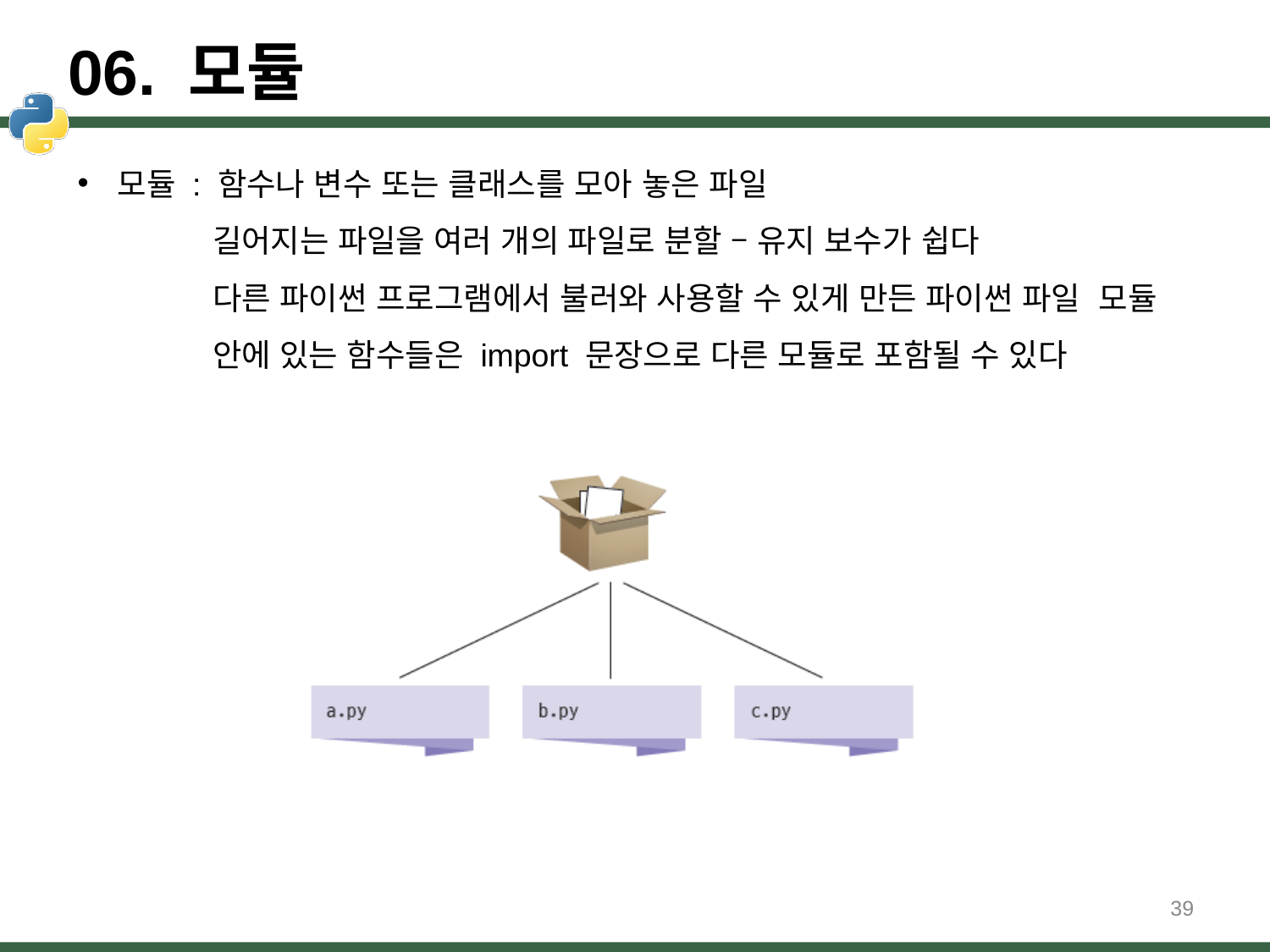

# 06. 모듈

모듈 : 함수나 변수 또는 클래스를 모아 놓은 파일
길어지는 파일을 여러 개의 파일로 분할 – 유지 보수가 쉽다
다른 파이썬 프로그램에서 불러와 사용할 수 있게 만든 파이썬 파일  모듈 안에 있는 함수들은 import 문장으로 다른 모듈로 포함될 수 있다

39